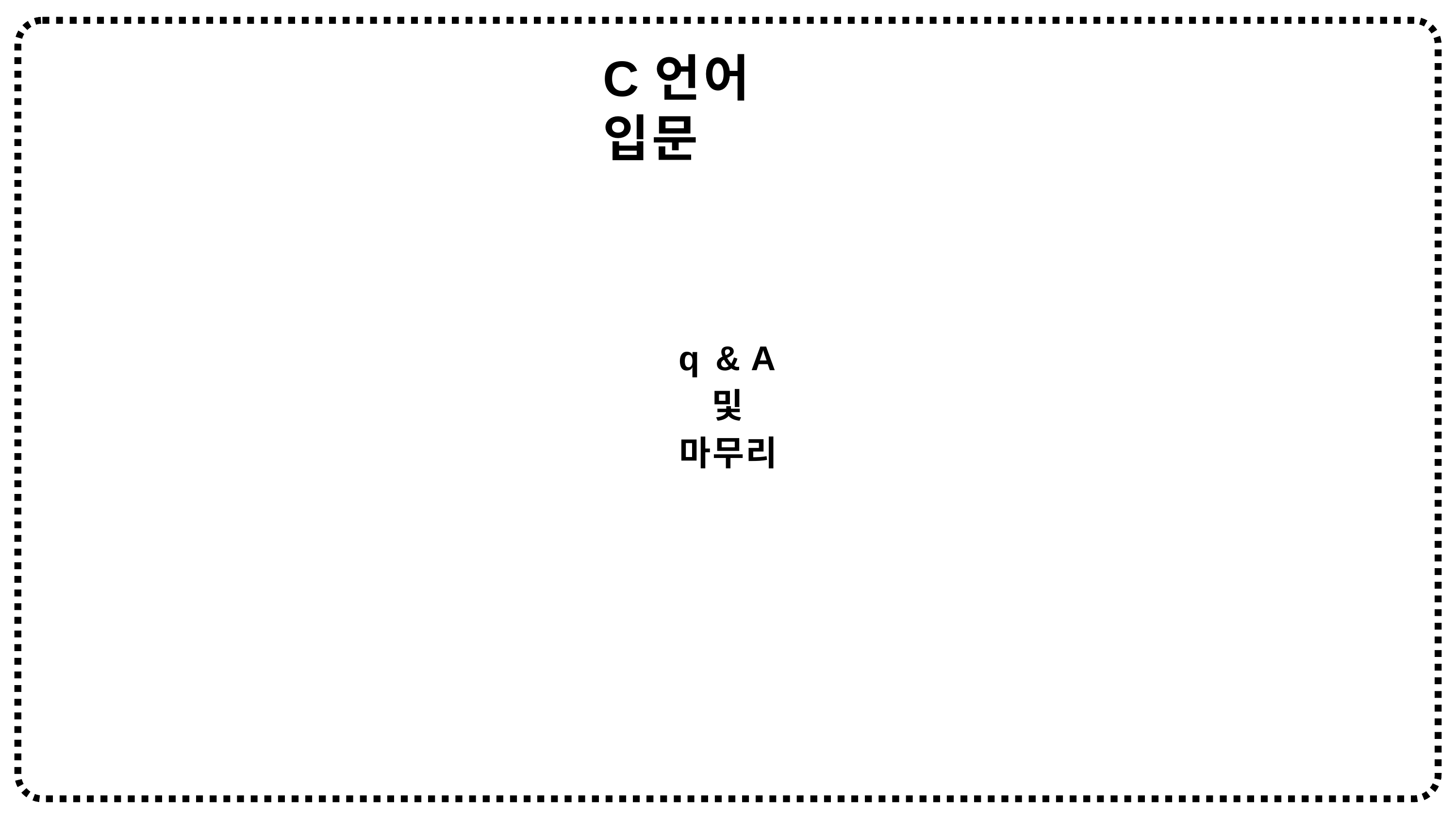

# C언어 입문
q & A 및 마무리